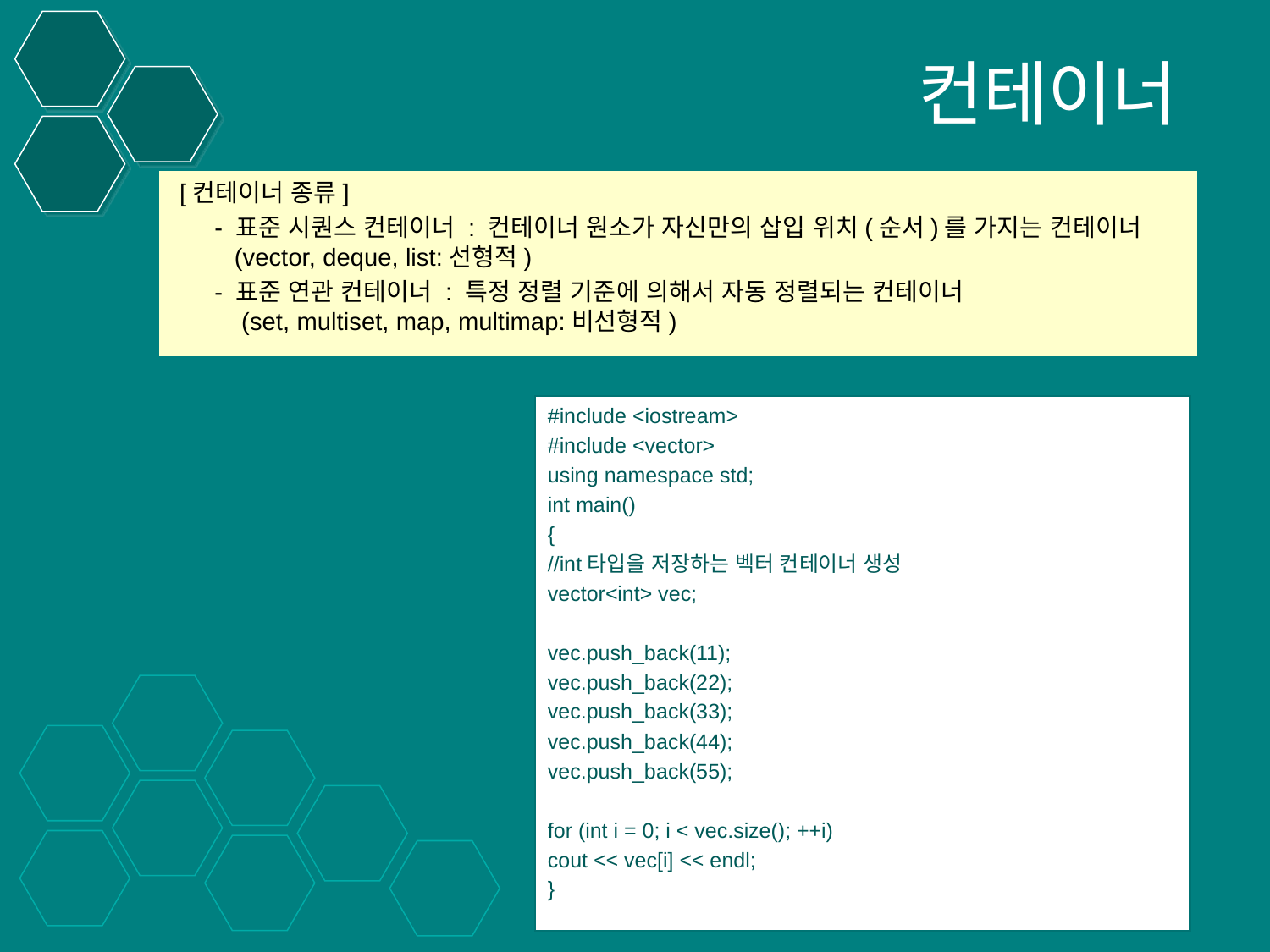

# 컨테이너
 [컨테이너 종류]
      - 표준 시퀀스 컨테이너 : 컨테이너 원소가 자신만의 삽입 위치(순서)를 가지는 컨테이너
        (vector, deque, list:선형적)
      - 표준 연관 컨테이너 : 특정 정렬 기준에 의해서 자동 정렬되는 컨테이너
         (set, multiset, map, multimap:비선형적)
#include <iostream>
#include <vector>
using namespace std;
int main()
{
//int타입을 저장하는 벡터 컨테이너 생성
vector<int> vec;

vec.push_back(11);
vec.push_back(22);
vec.push_back(33);
vec.push_back(44);
vec.push_back(55);

for (int i = 0; i < vec.size(); ++i)
cout << vec[i] << endl;
}